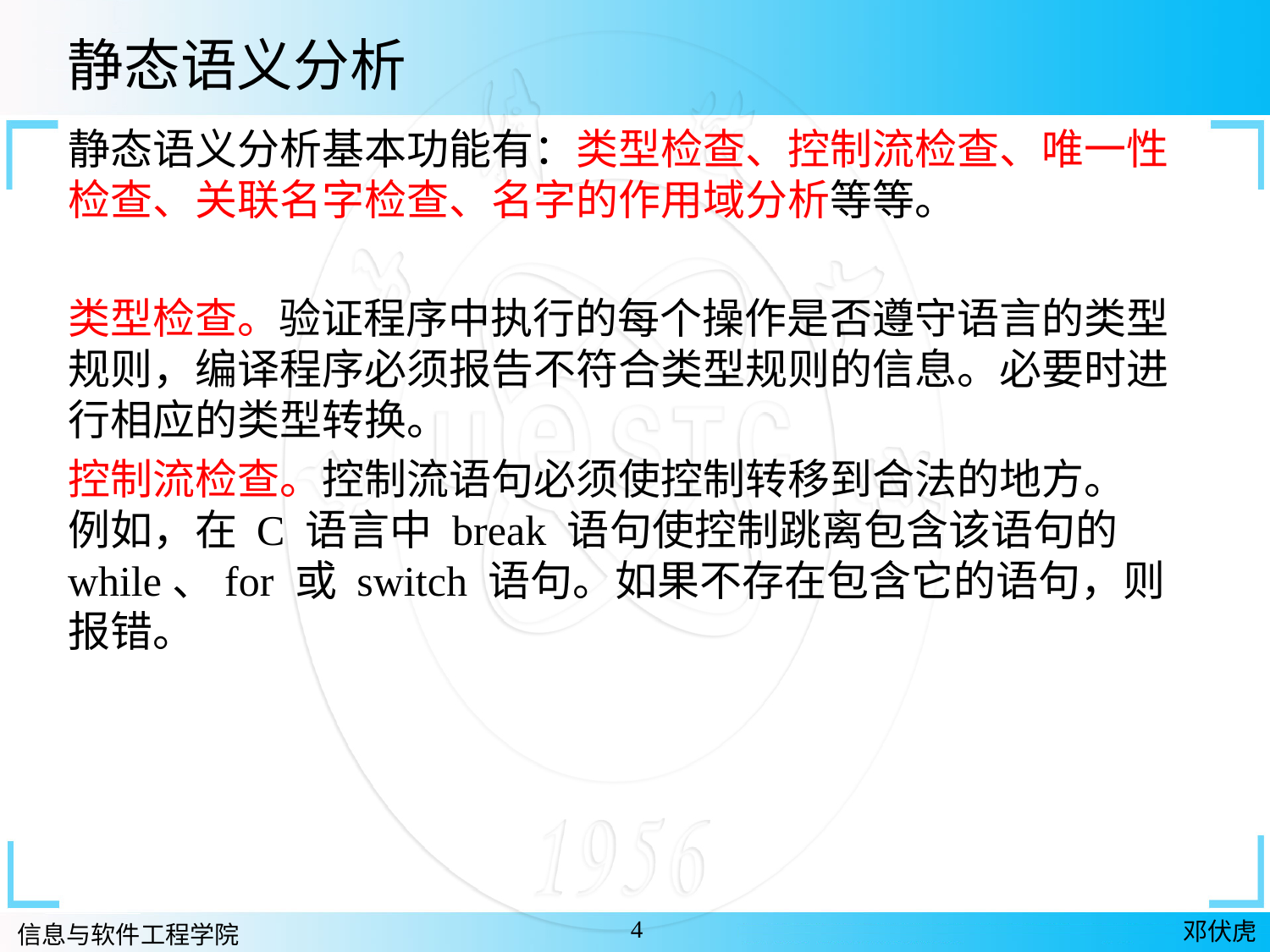

静态语义分析
静态语义分析基本功能有：类型检查、控制流检查、唯一性检查、关联名字检查、名字的作用域分析等等。

类型检查。验证程序中执行的每个操作是否遵守语言的类型规则，编译程序必须报告不符合类型规则的信息。必要时进行相应的类型转换。
控制流检查。控制流语句必须使控制转移到合法的地方。
例如，在 C 语言中 break 语句使控制跳离包含该语句的while、for 或 switch 语句。如果不存在包含它的语句，则报错。
4
邓伏虎
信息与软件工程学院